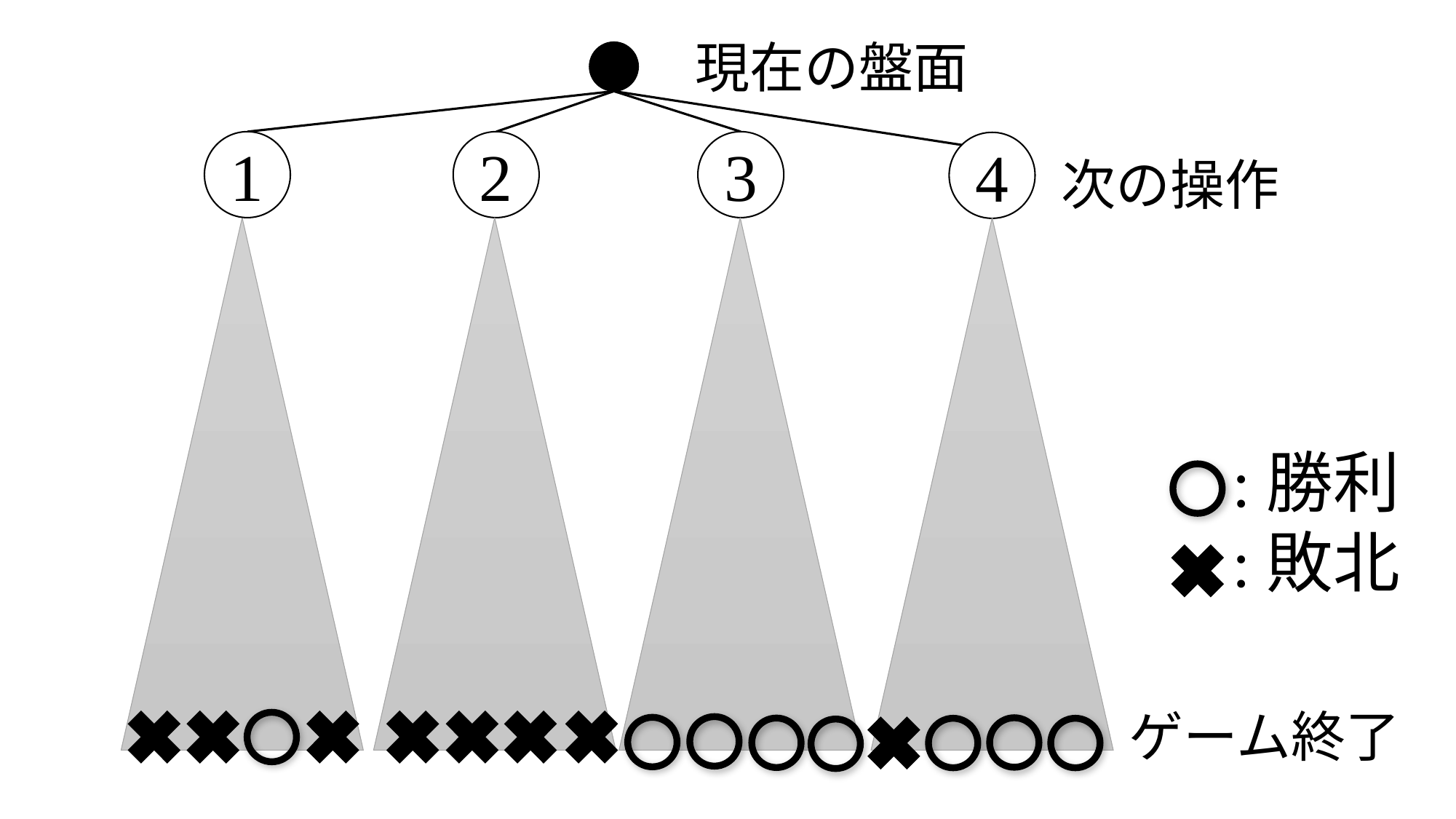

現在の盤面

1
2
3
4
次の操作

:勝利
:敗北

ゲーム終了